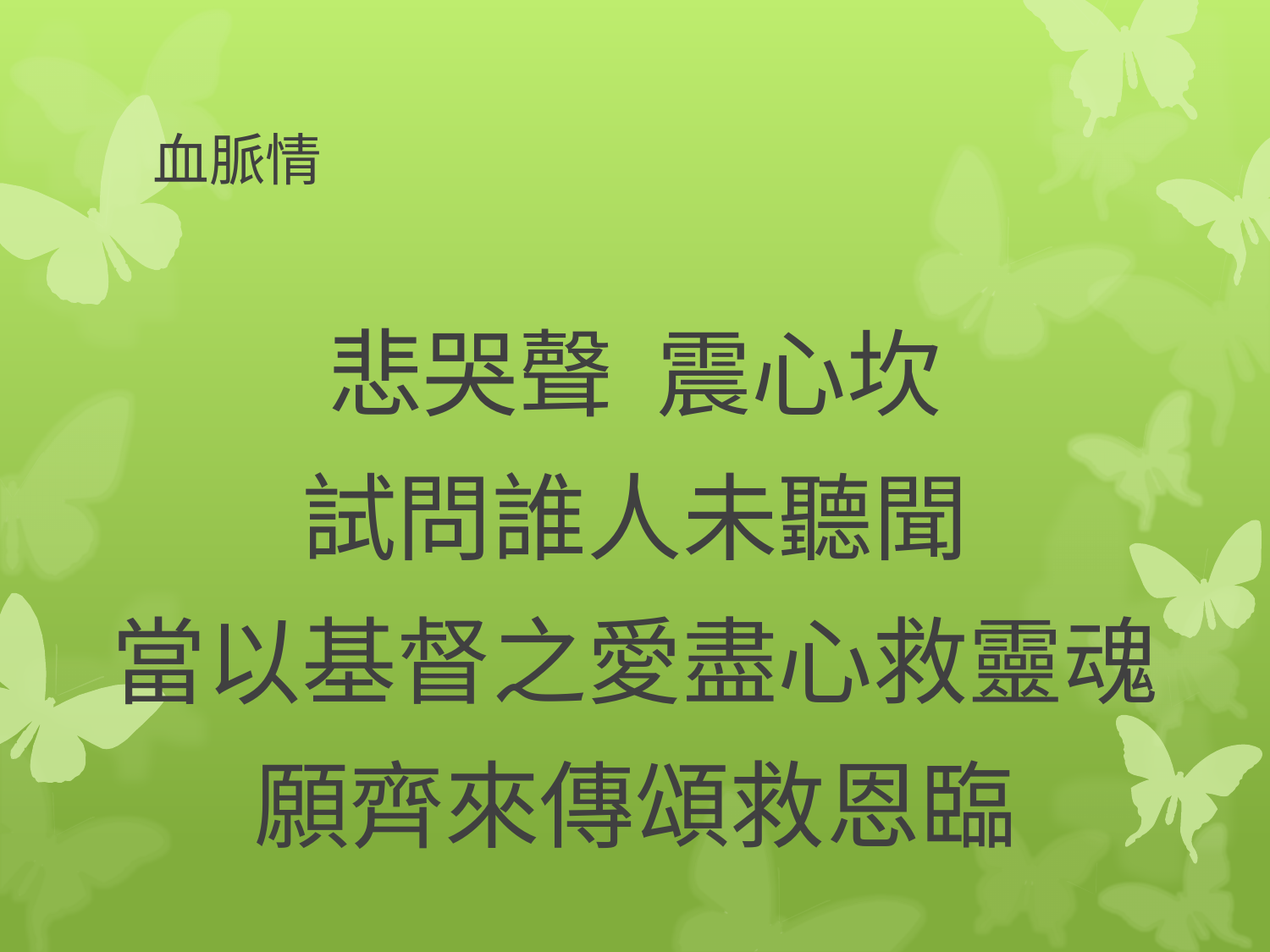

# 血脈情
悲哭聲  震心坎
試問誰人未聽聞
當以基督之愛盡心救靈魂
願齊來傳頌救恩臨